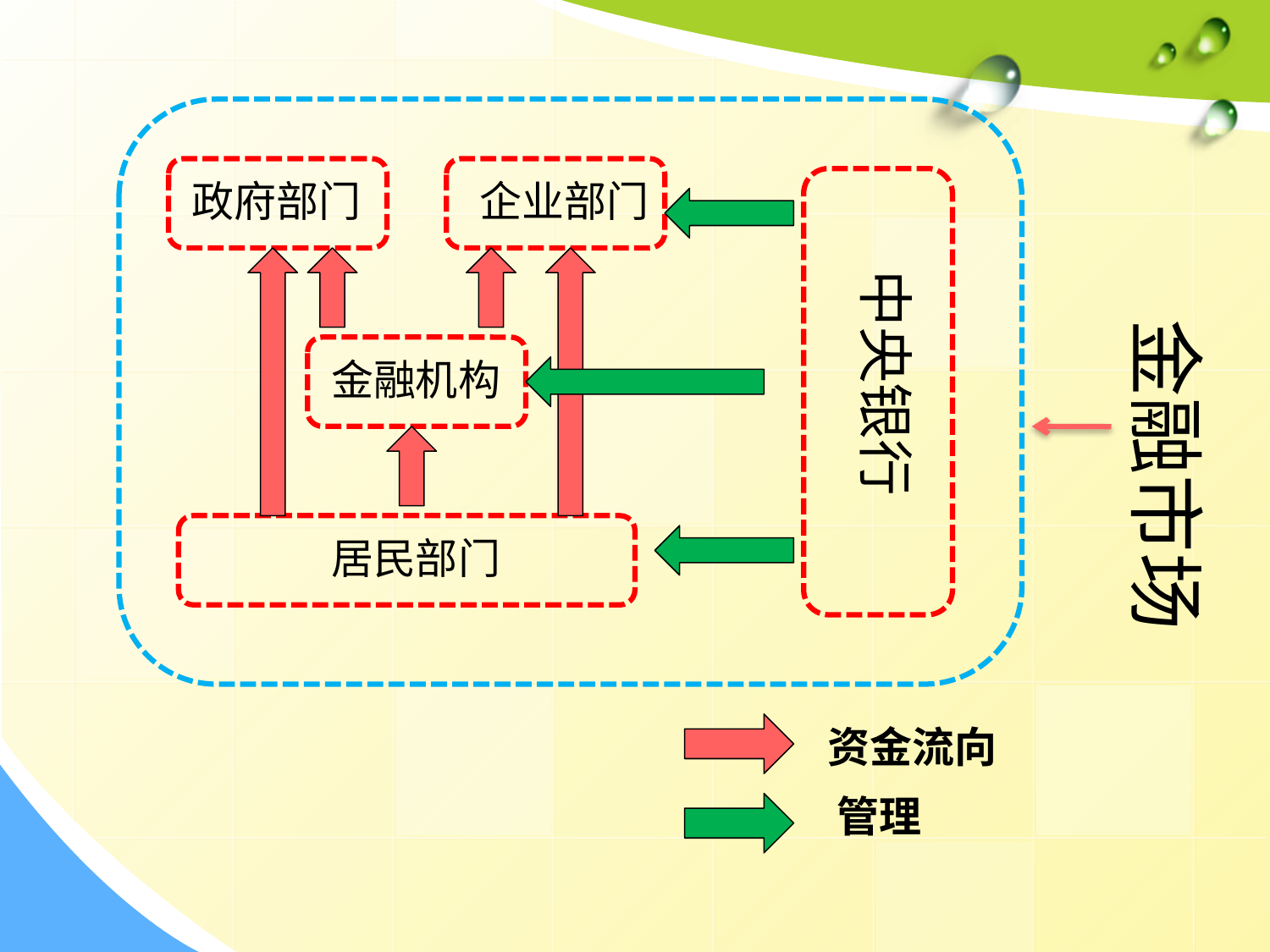

政府部门
企业部门

中央银行

金融市场

金融机构

居民部门

资金流向
管理